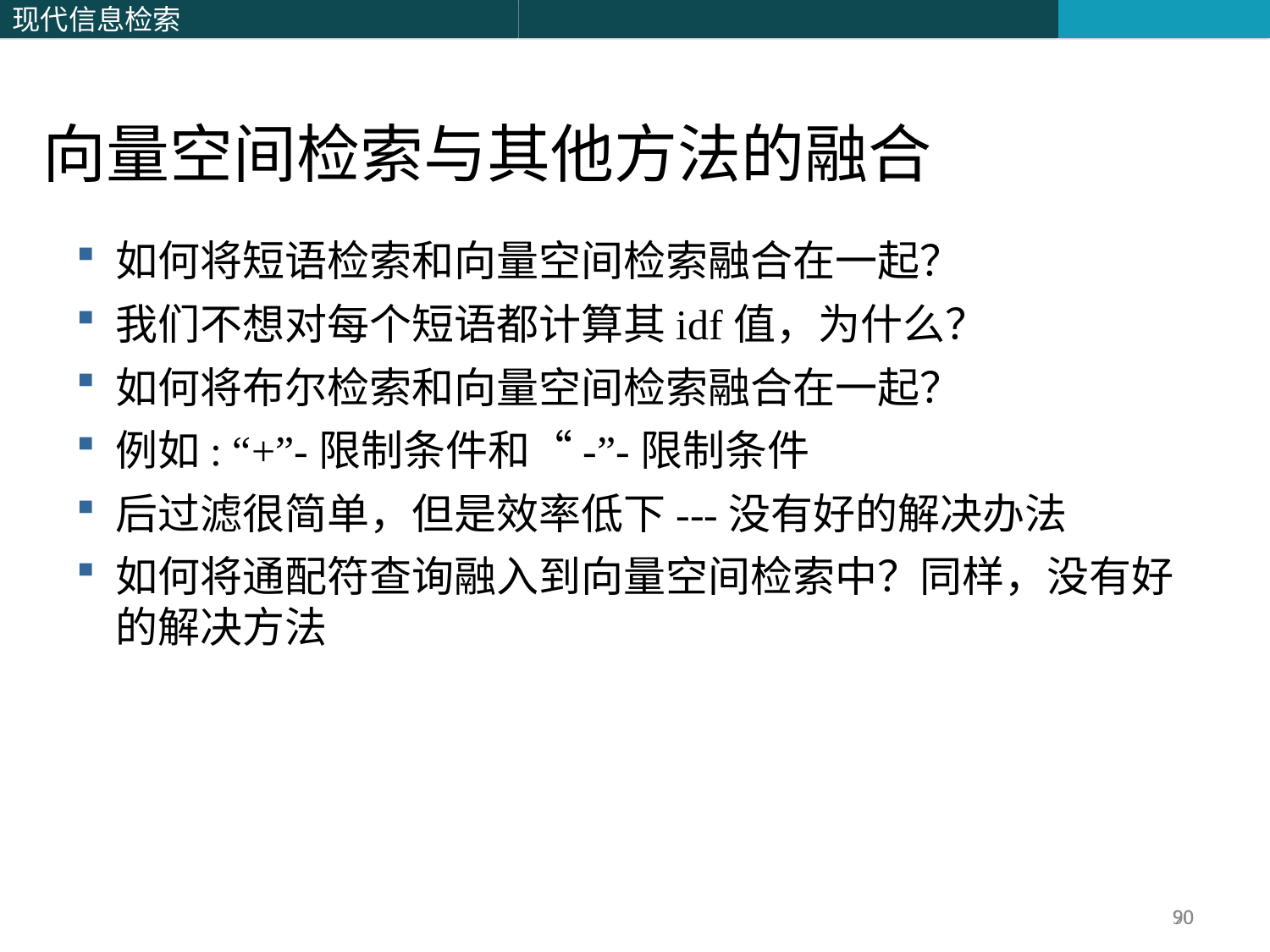

向量空间检索与其他方法的融合
如何将短语检索和向量空间检索融合在一起？
我们不想对每个短语都计算其idf值，为什么？
如何将布尔检索和向量空间检索融合在一起？
例如: “+”-限制条件和“-”-限制条件
后过滤很简单，但是效率低下---没有好的解决办法
如何将通配符查询融入到向量空间检索中？同样，没有好的解决方法
90
90